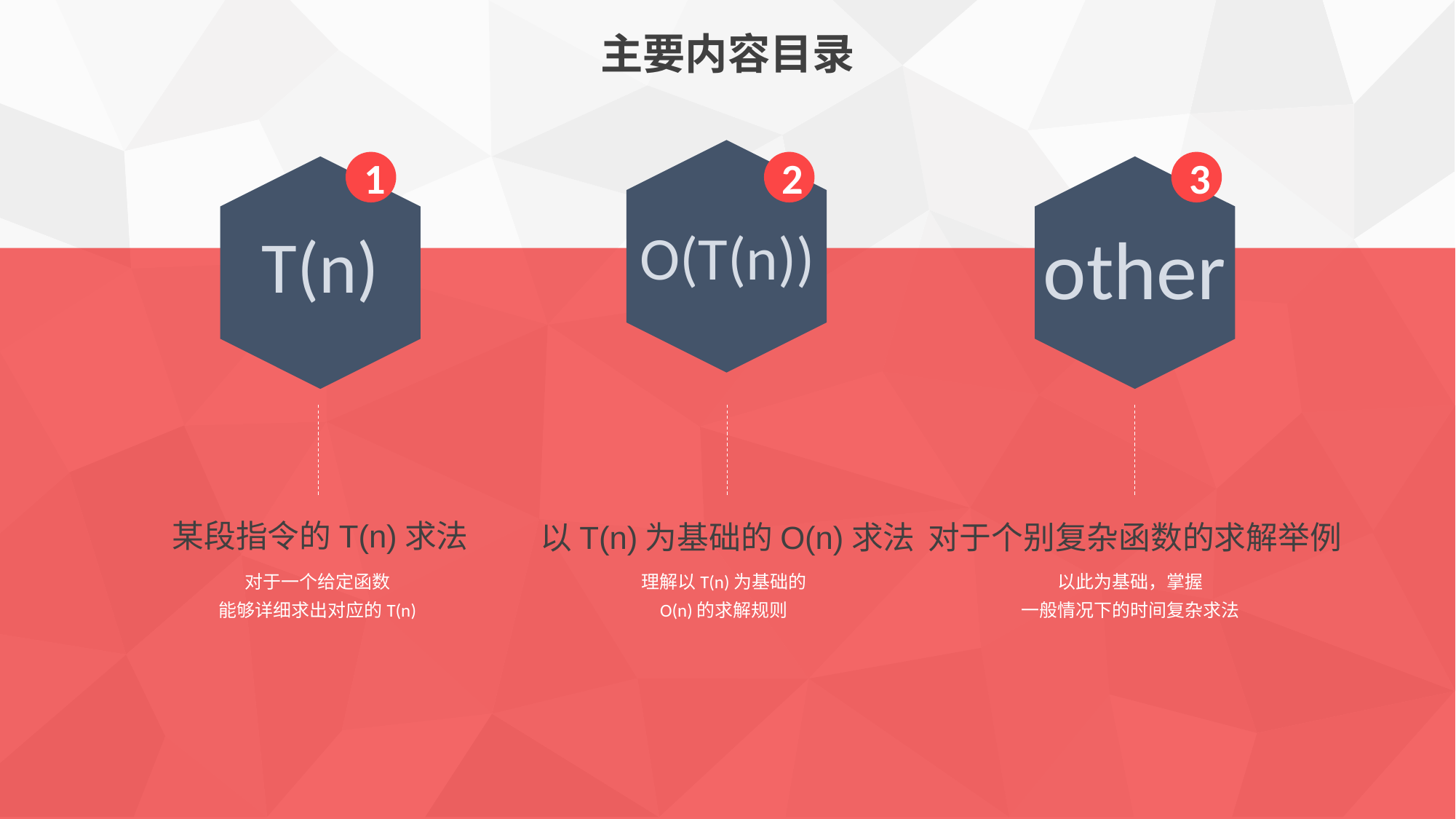

主要内容目录
1
2
3

other
O(T(n))
T(n)
某段指令的T(n)求法
以T(n)为基础的O(n)求法
对于个别复杂函数的求解举例
对于一个给定函数
能够详细求出对应的T(n)
理解以T(n)为基础的
O(n)的求解规则
以此为基础，掌握
一般情况下的时间复杂求法